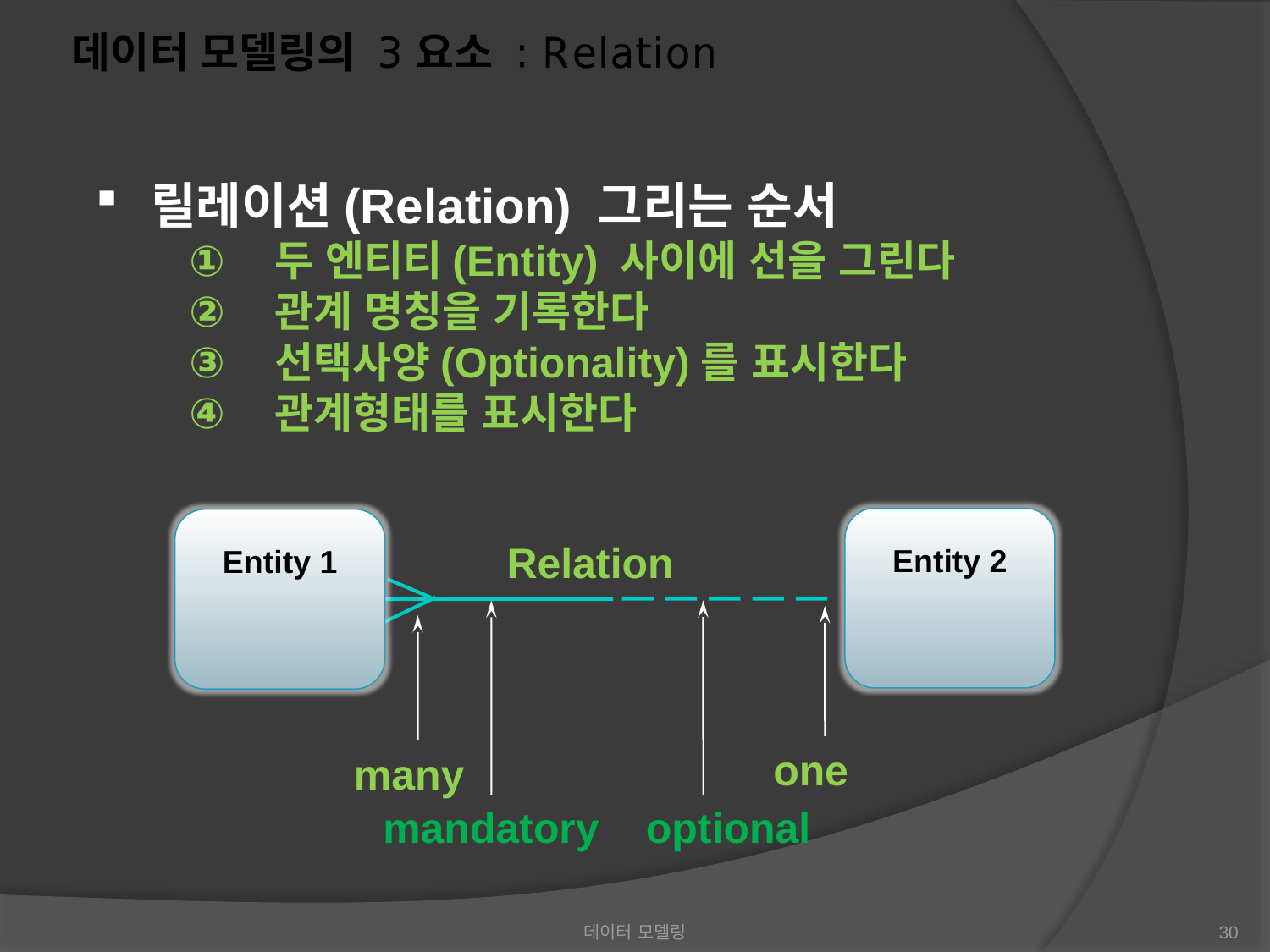

데이터 모델링의 3요소 : Relation
 릴레이션(Relation) 그리는 순서
 두 엔티티(Entity) 사이에 선을 그린다
 관계 명칭을 기록한다
 선택사양(Optionality)를 표시한다
 관계형태를 표시한다

Entity 2

Entity 1

Entity 1
Relation

optional

mandatory

one

many
데이터 모델링
30